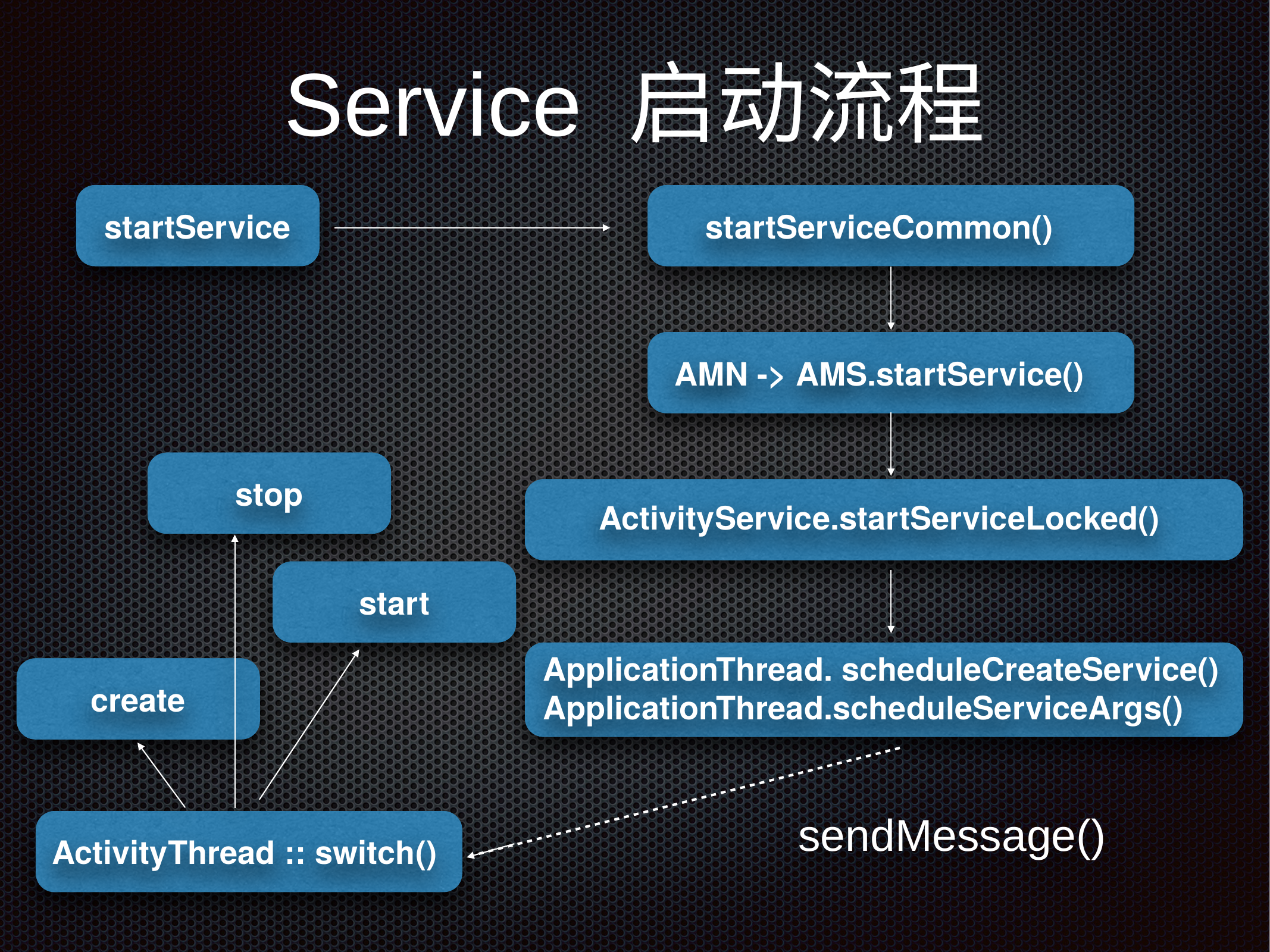

18
Service 启动流程

startService
startServiceCommon()

AMN -> AMS.startService()

stop

ActivityService.startServiceLocked()

start

ApplicationThread. scheduleCreateService()
ApplicationThread.scheduleServiceArgs()

create

sendMessage()

ActivityThread :: switch()